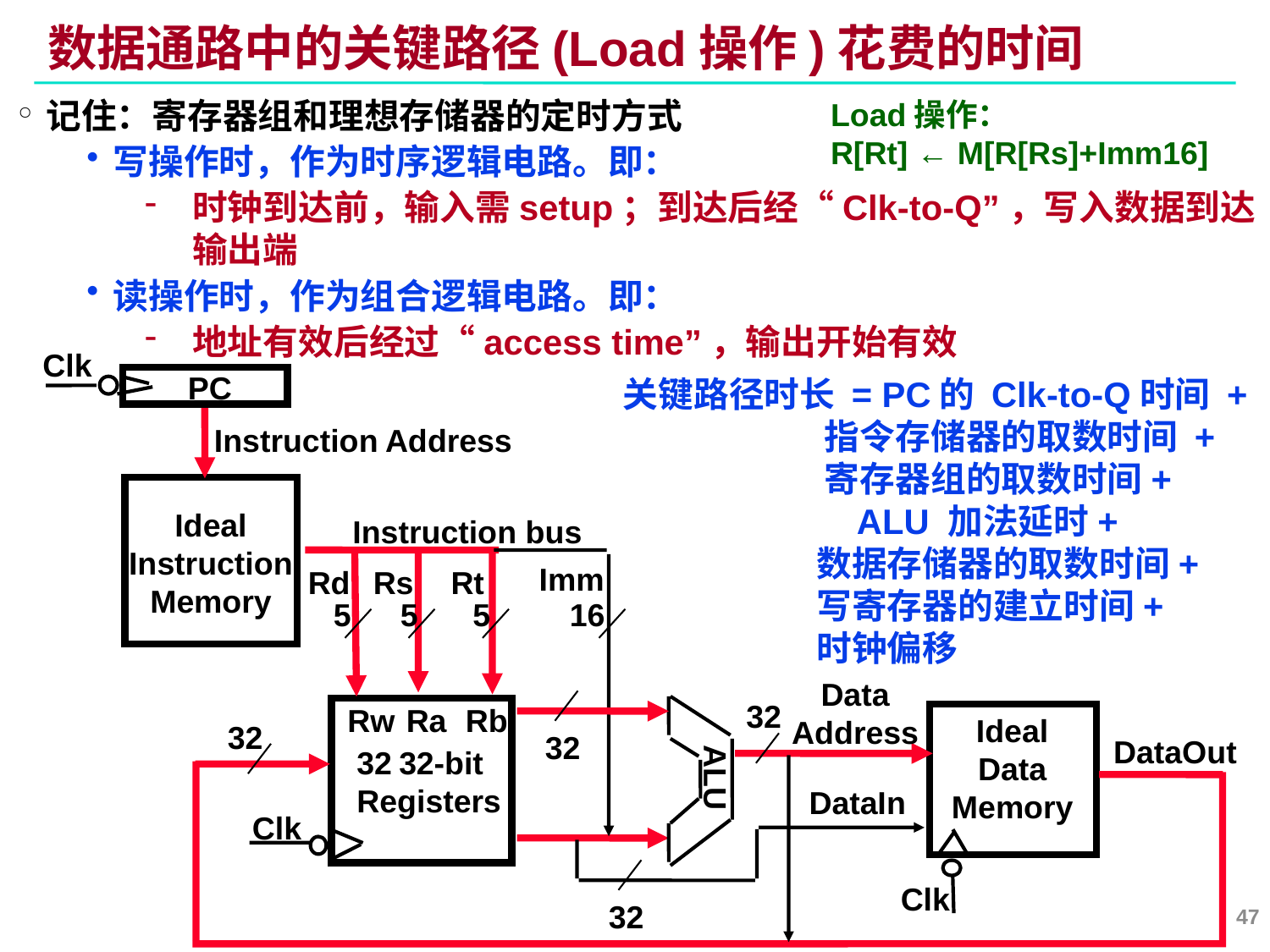

# 数据通路中的关键路径(Load操作)花费的时间
Load操作：
R[Rt] ← M[R[Rs]+Imm16]
记住：寄存器组和理想存储器的定时方式
写操作时，作为时序逻辑电路。即：
时钟到达前，输入需setup；到达后经“Clk-to-Q”，写入数据到达输出端
读操作时，作为组合逻辑电路。即：
地址有效后经过“access time”，输出开始有效
Clk
PC

Instruction Address

Ideal
Instruction
Memory
Instruction bus

Imm

Rd
Rs
Rt
5
5
5
16

Data
Address
32

Rw
Ra
Rb

Ideal
Data
Memory
32

32
DataOut

32 32-bit
Registers

ALU

DataIn
Clk

Clk

32

关键路径时长 = PC的 Clk-to-Q时间 +
                        指令存储器的取数时间 +
                        寄存器组的取数时间+
                        ALU 加法延时+
                       数据存储器的取数时间+
                       写寄存器的建立时间+
                       时钟偏移
47